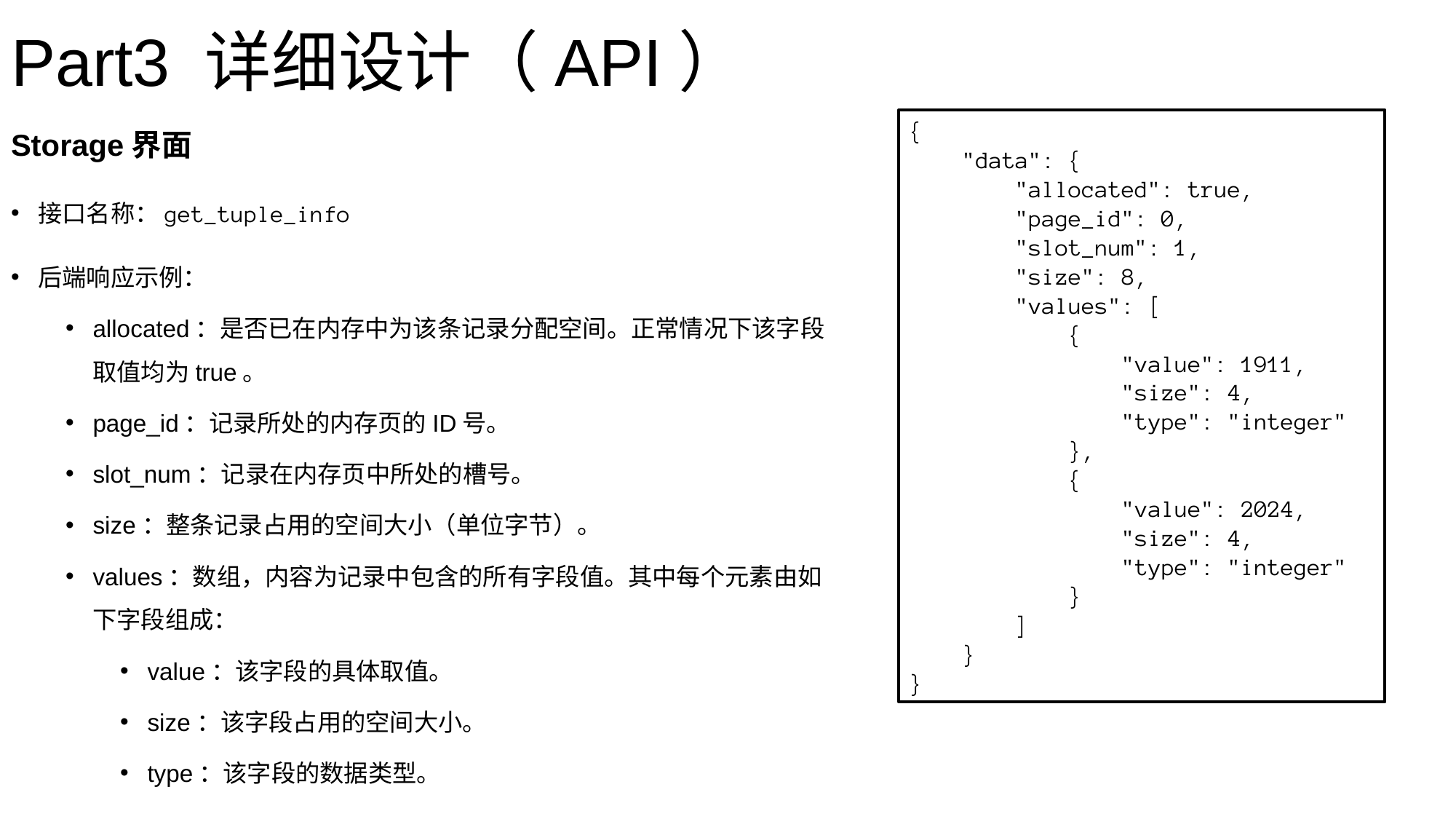

# Part3 详细设计（API）
Storage界面
接口名称：get_tuple_info
后端响应示例：
allocated：是否已在内存中为该条记录分配空间。正常情况下该字段取值均为true。
page_id：记录所处的内存页的ID号。
slot_num：记录在内存页中所处的槽号。
size：整条记录占用的空间大小（单位字节）。
values：数组，内容为记录中包含的所有字段值。其中每个元素由如下字段组成：
value：该字段的具体取值。
size：该字段占用的空间大小。
type：该字段的数据类型。
{
    "data": {
        "allocated": true,
        "page_id": 0,
        "slot_num": 1,
        "size": 8,
        "values": [
            {
                "value": 1911,
                "size": 4,
                "type": "integer"
            },
            {
                "value": 2024,
                "size": 4,
                "type": "integer"
            }
        ]
    }
}